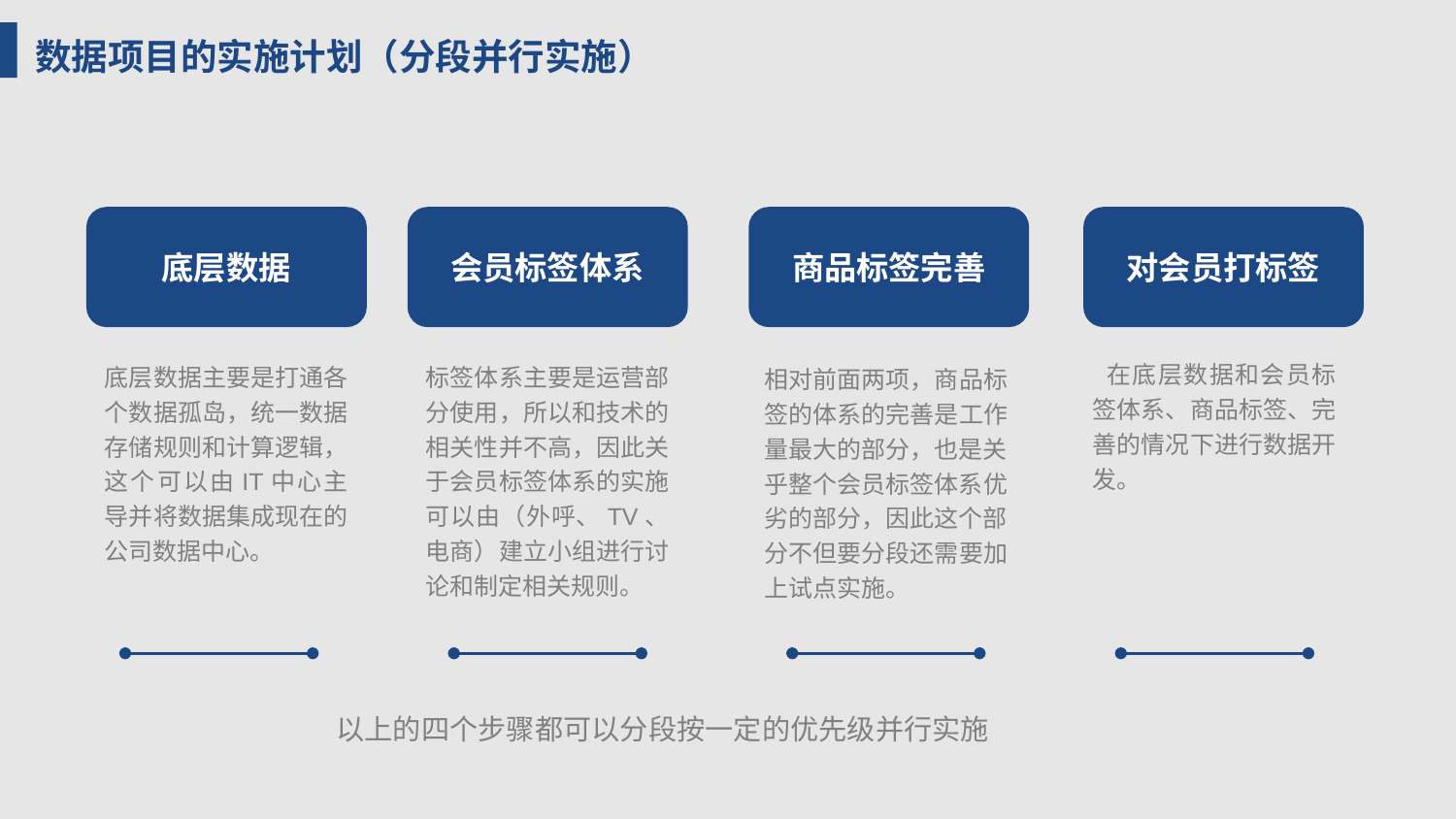

数据项目的实施计划（分段并行实施）
底层数据
会员标签体系
商品标签完善
对会员打标签
 在底层数据和会员标签体系、商品标签、完善的情况下进行数据开发。
底层数据主要是打通各个数据孤岛，统一数据存储规则和计算逻辑，这个可以由IT中心主导并将数据集成现在的公司数据中心。
标签体系主要是运营部分使用，所以和技术的相关性并不高，因此关于会员标签体系的实施可以由（外呼、TV、电商）建立小组进行讨论和制定相关规则。
相对前面两项，商品标签的体系的完善是工作量最大的部分，也是关乎整个会员标签体系优劣的部分，因此这个部分不但要分段还需要加上试点实施。
以上的四个步骤都可以分段按一定的优先级并行实施